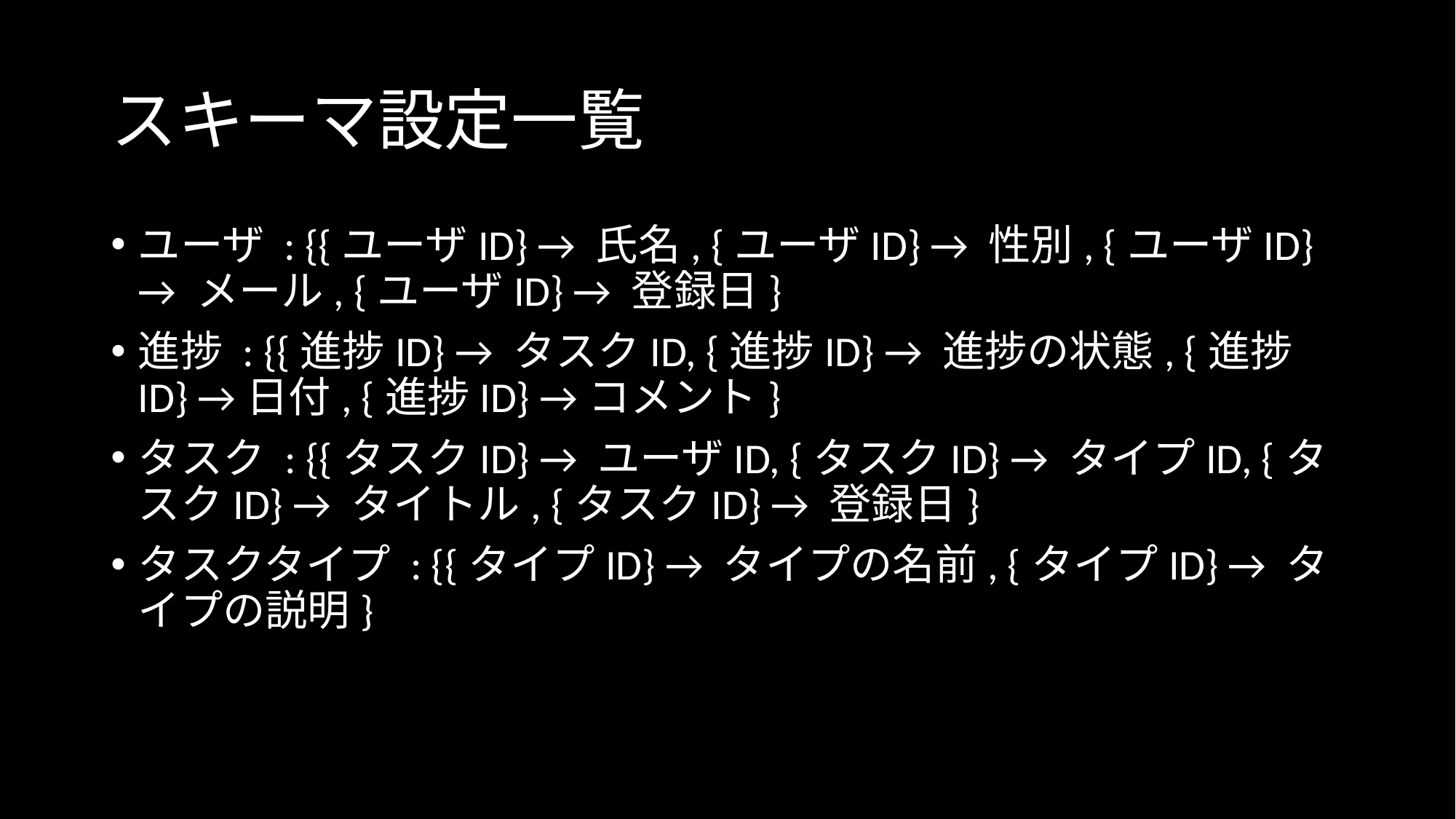

# スキーマ設定一覧
ユーザ : {{ユーザID} → 氏名, {ユーザID} → 性別, {ユーザID} → メール, {ユーザID} → 登録日}
進捗 : {{進捗ID} → タスクID, {進捗ID} → 進捗の状態, {進捗ID} →日付, {進捗ID} →コメント}
タスク : {{タスクID} → ユーザID, {タスクID} → タイプID, {タスクID} → タイトル, {タスクID} → 登録日}
タスクタイプ : {{タイプID} → タイプの名前, {タイプID} → タイプの説明}